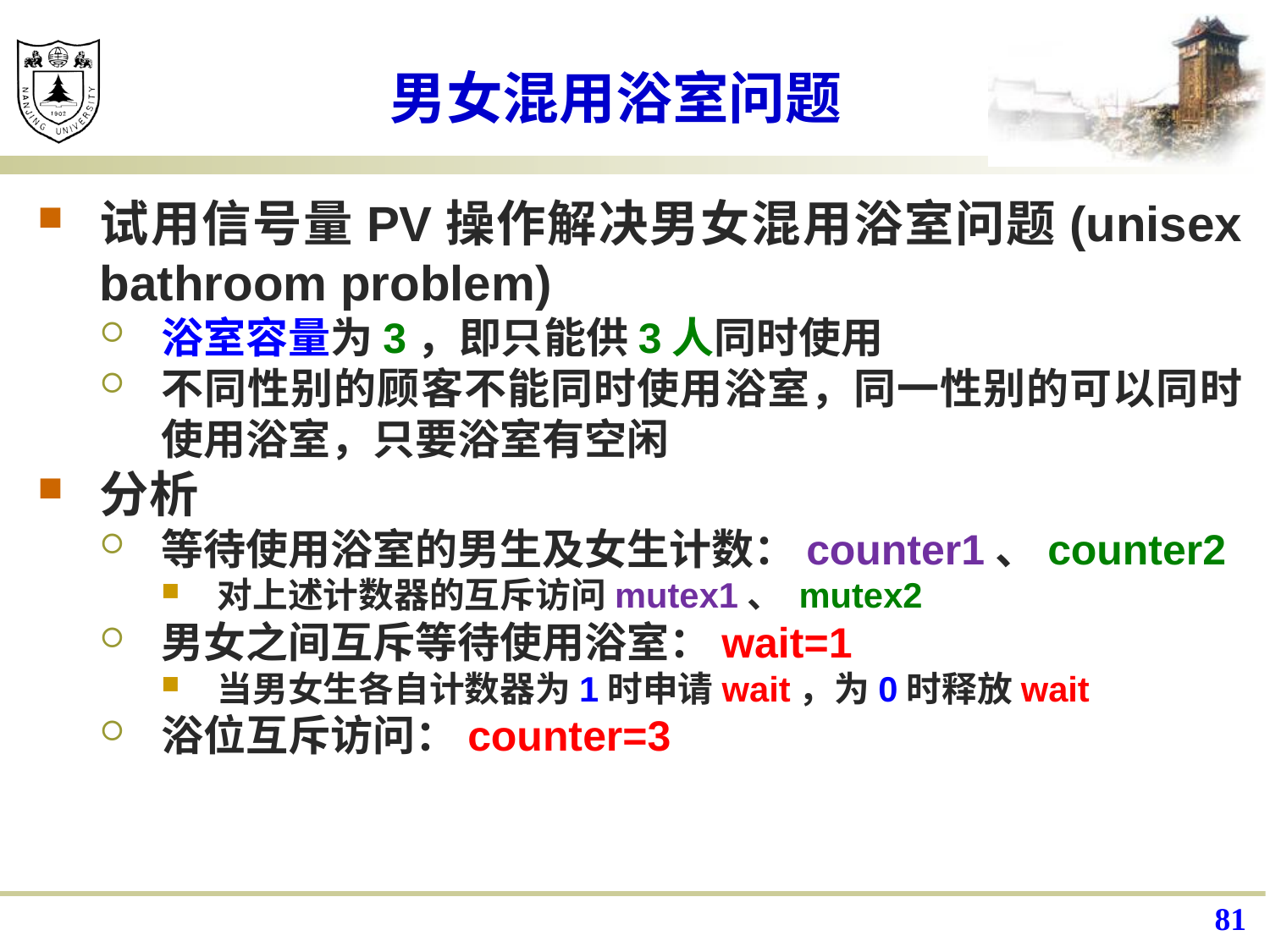

# 男女混用浴室问题
试用信号量PV操作解决男女混用浴室问题(unisex bathroom problem)
浴室容量为3，即只能供3人同时使用
不同性别的顾客不能同时使用浴室，同一性别的可以同时使用浴室，只要浴室有空闲
分析
等待使用浴室的男生及女生计数：counter1、counter2
对上述计数器的互斥访问mutex1、 mutex2
男女之间互斥等待使用浴室：wait=1
当男女生各自计数器为1时申请wait，为0时释放wait
浴位互斥访问：counter=3

81